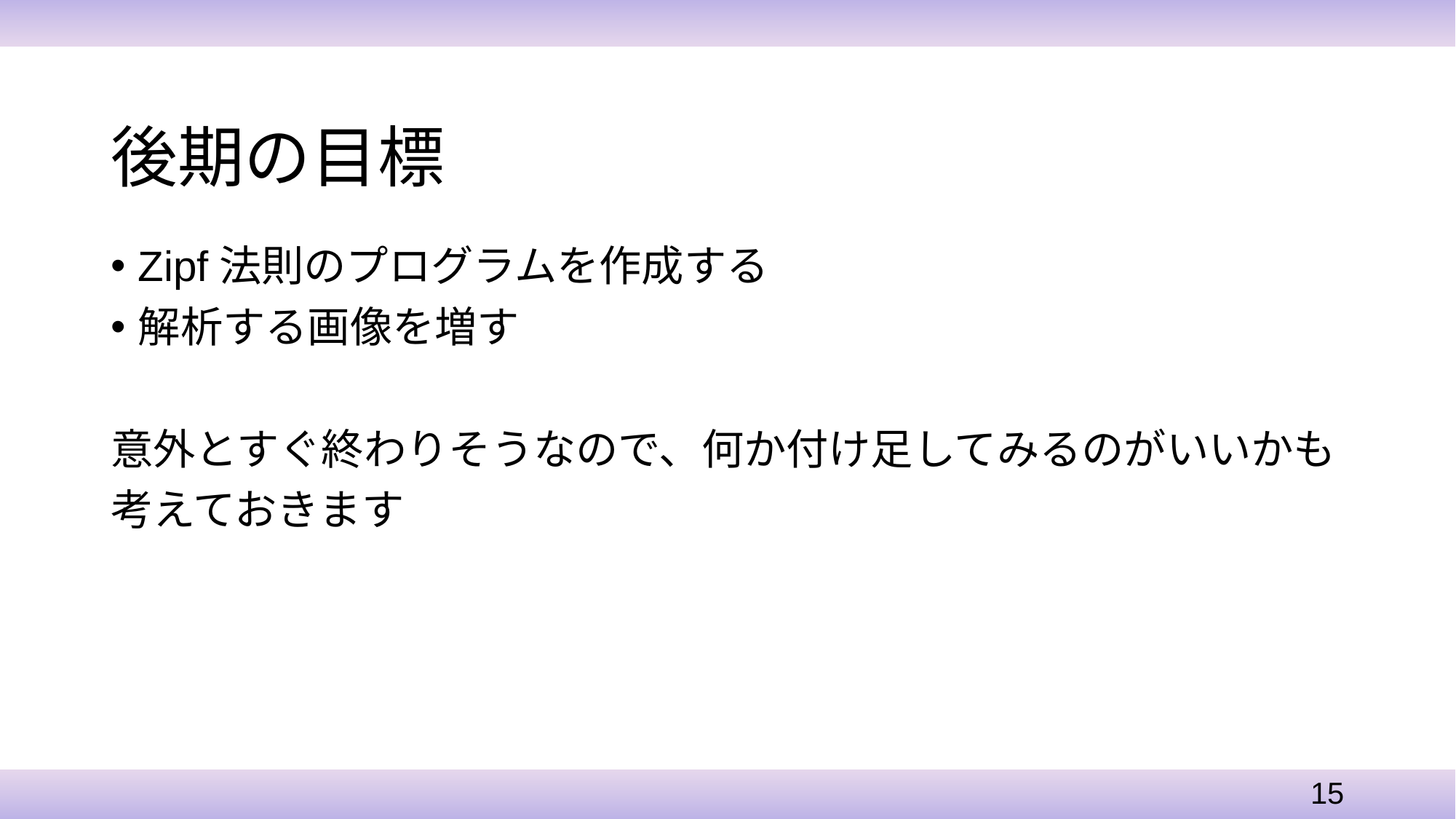

# 後期の目標
Zipf法則のプログラムを作成する
解析する画像を増す

意外とすぐ終わりそうなので、何か付け足してみるのがいいかも
考えておきます
15